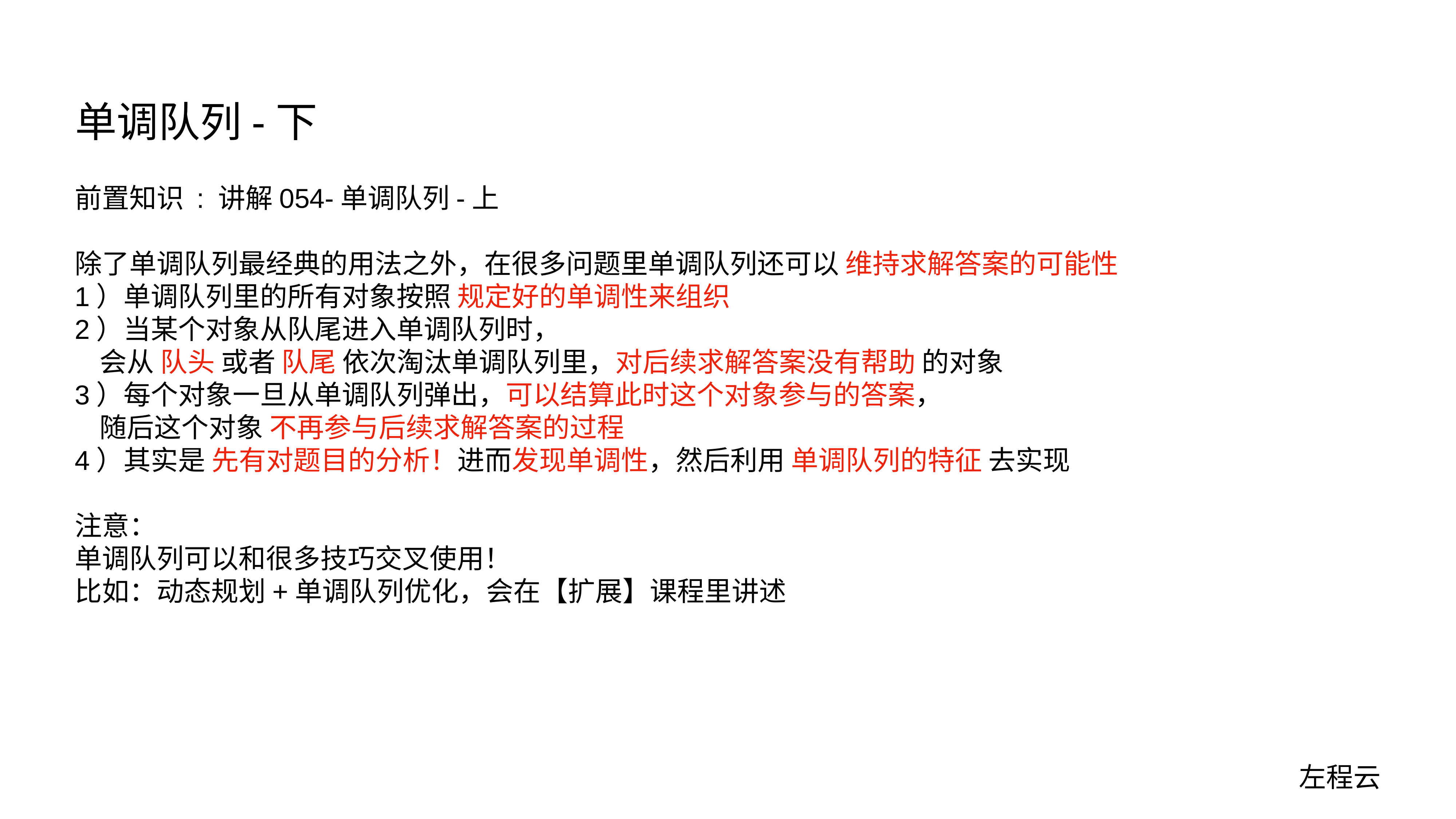

# 单调队列-下
前置知识 : 讲解054-单调队列-上

除了单调队列最经典的用法之外，在很多问题里单调队列还可以 维持求解答案的可能性
1）单调队列里的所有对象按照 规定好的单调性来组织
2）当某个对象从队尾进入单调队列时，
   会从 队头 或者 队尾 依次淘汰单调队列里，对后续求解答案没有帮助 的对象
3）每个对象一旦从单调队列弹出，可以结算此时这个对象参与的答案，
   随后这个对象 不再参与后续求解答案的过程
4）其实是 先有对题目的分析！进而发现单调性，然后利用 单调队列的特征 去实现

注意：
单调队列可以和很多技巧交叉使用！
比如：动态规划+单调队列优化，会在【扩展】课程里讲述
左程云